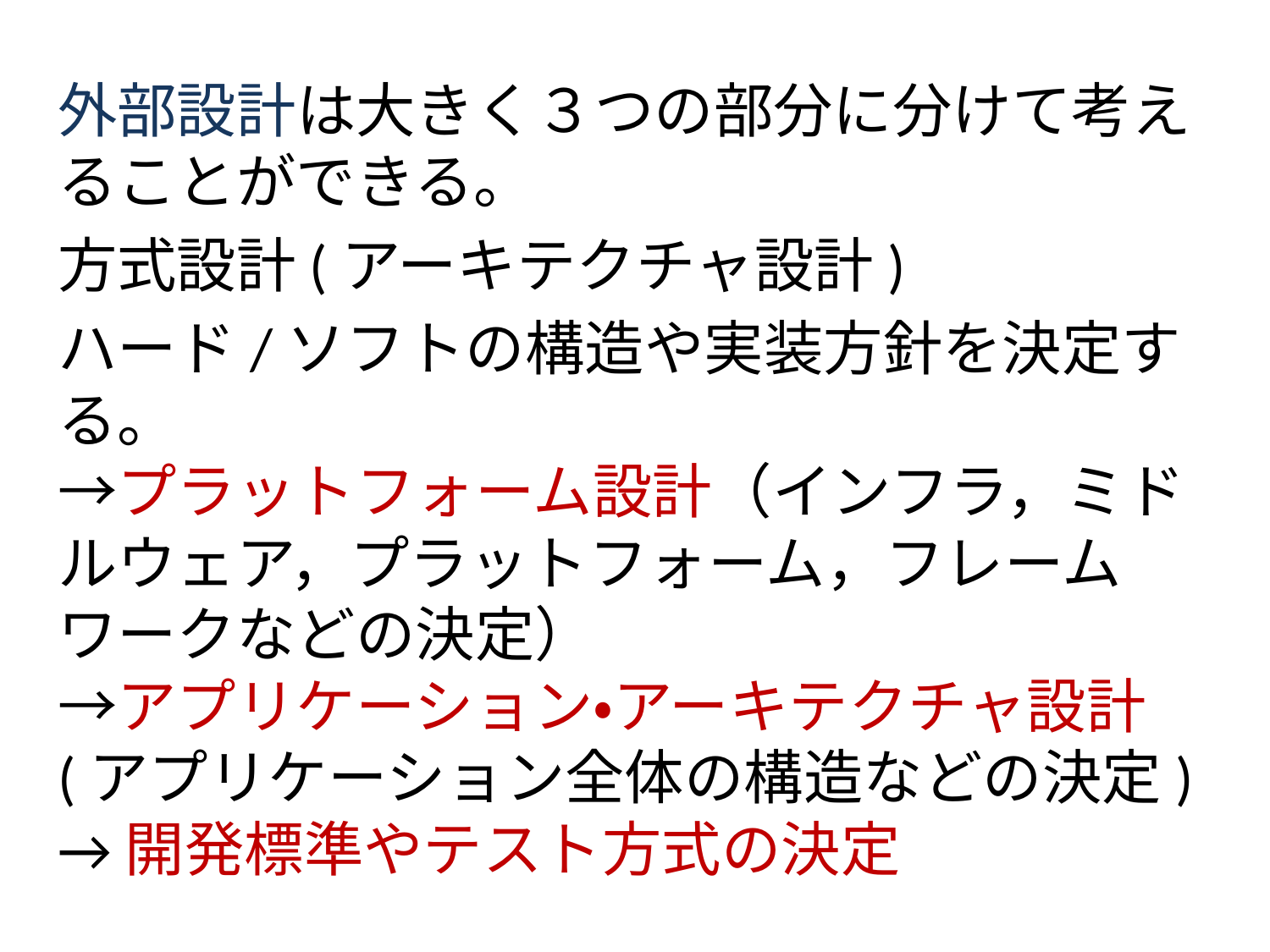

外部設計は大きく３つの部分に分けて考えることができる。
方式設計(アーキテクチャ設計)
ハード/ソフトの構造や実装方針を決定する。
→プラットフォーム設計（インフラ，ミドルウェア，プラットフォーム，フレームワークなどの決定）
→アプリケーション・アーキテクチャ設計(アプリケーション全体の構造などの決定)
→開発標準やテスト方式の決定